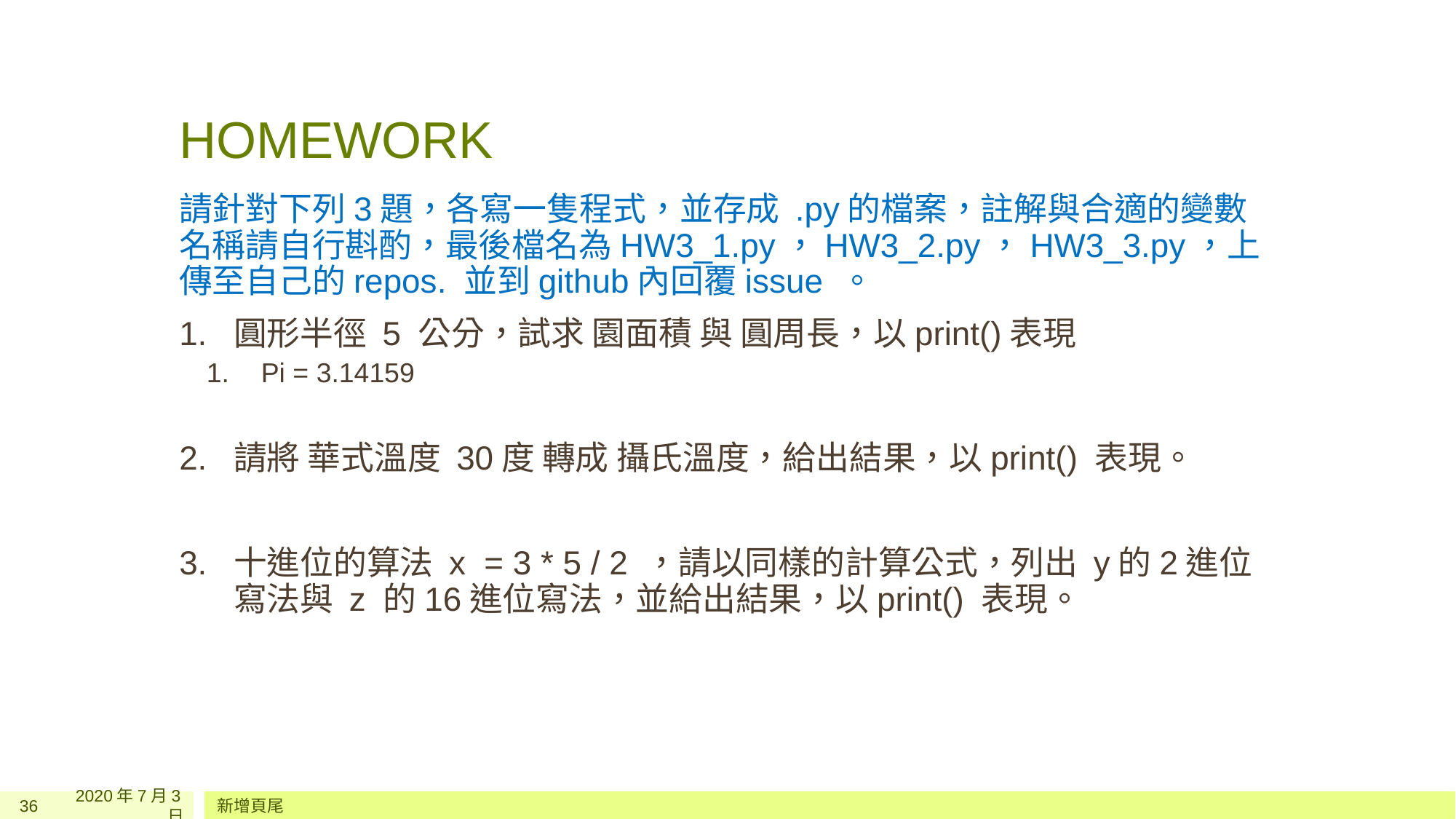

# HOMEWORK
請針對下列3題，各寫一隻程式，並存成 .py的檔案，註解與合適的變數名稱請自行斟酌，最後檔名為HW3_1.py，HW3_2.py，HW3_3.py，上傳至自己的repos. 並到github內回覆issue 。
圓形半徑 5 公分，試求 園面積 與 圓周長，以print()表現
Pi = 3.14159

請將 華式溫度 30度 轉成 攝氏溫度，給出結果，以print() 表現。

十進位的算法 x  = 3 * 5 / 2 ，請以同樣的計算公式，列出 y的2進位寫法與 z 的16進位寫法，並給出結果，以print() 表現。

36
2020年7月3日
新增頁尾